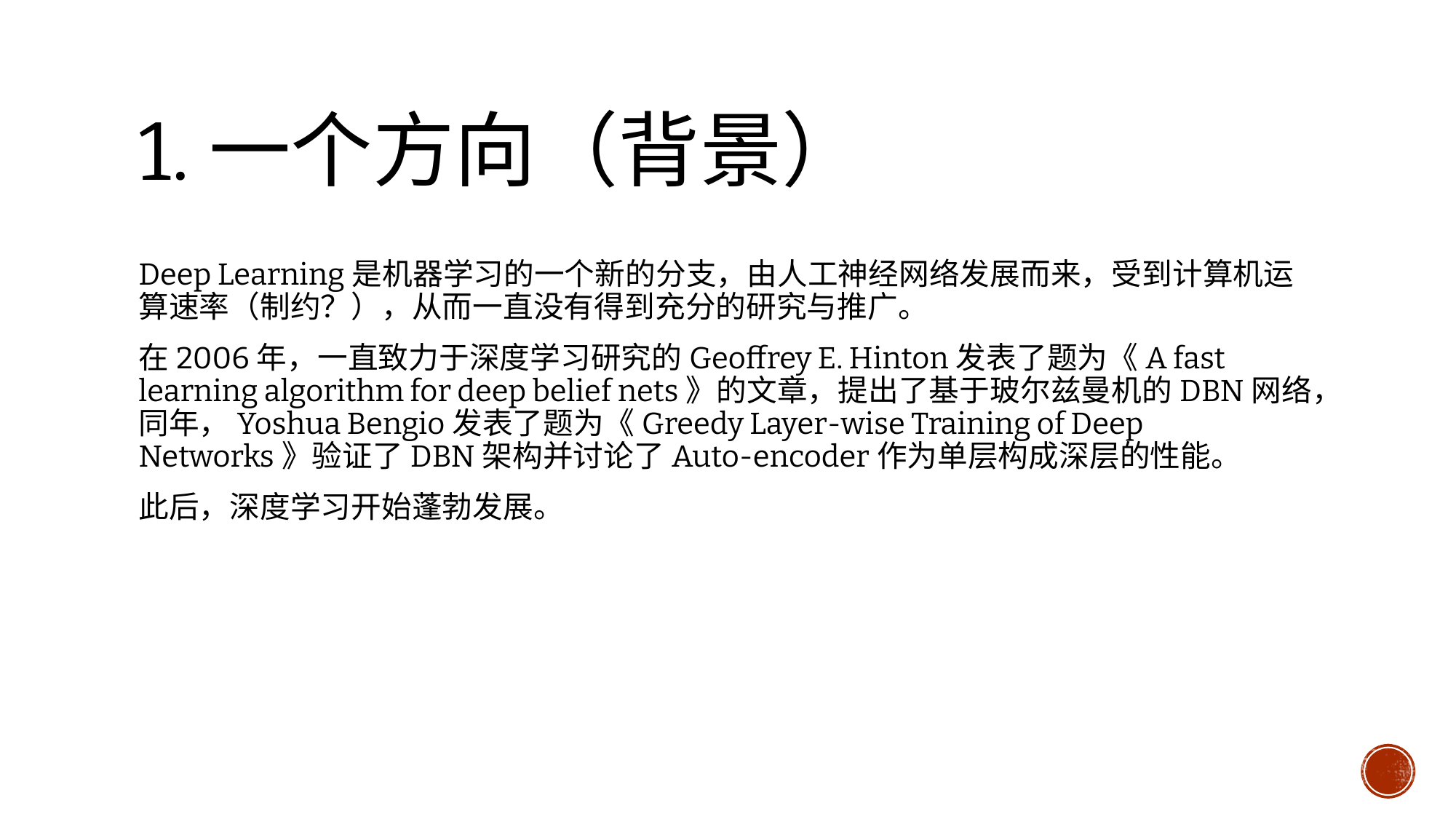

# 1.一个方向（背景）
Deep Learning是机器学习的一个新的分支，由人工神经网络发展而来，受到计算机运算速率（制约？），从而一直没有得到充分的研究与推广。
在2006年，一直致力于深度学习研究的Geoffrey E. Hinton发表了题为《A fast learning algorithm for deep belief nets》的文章，提出了基于玻尔兹曼机的DBN网络，同年，Yoshua Bengio发表了题为《Greedy Layer-wise Training of Deep Networks》验证了DBN架构并讨论了Auto-encoder作为单层构成深层的性能。
此后，深度学习开始蓬勃发展。